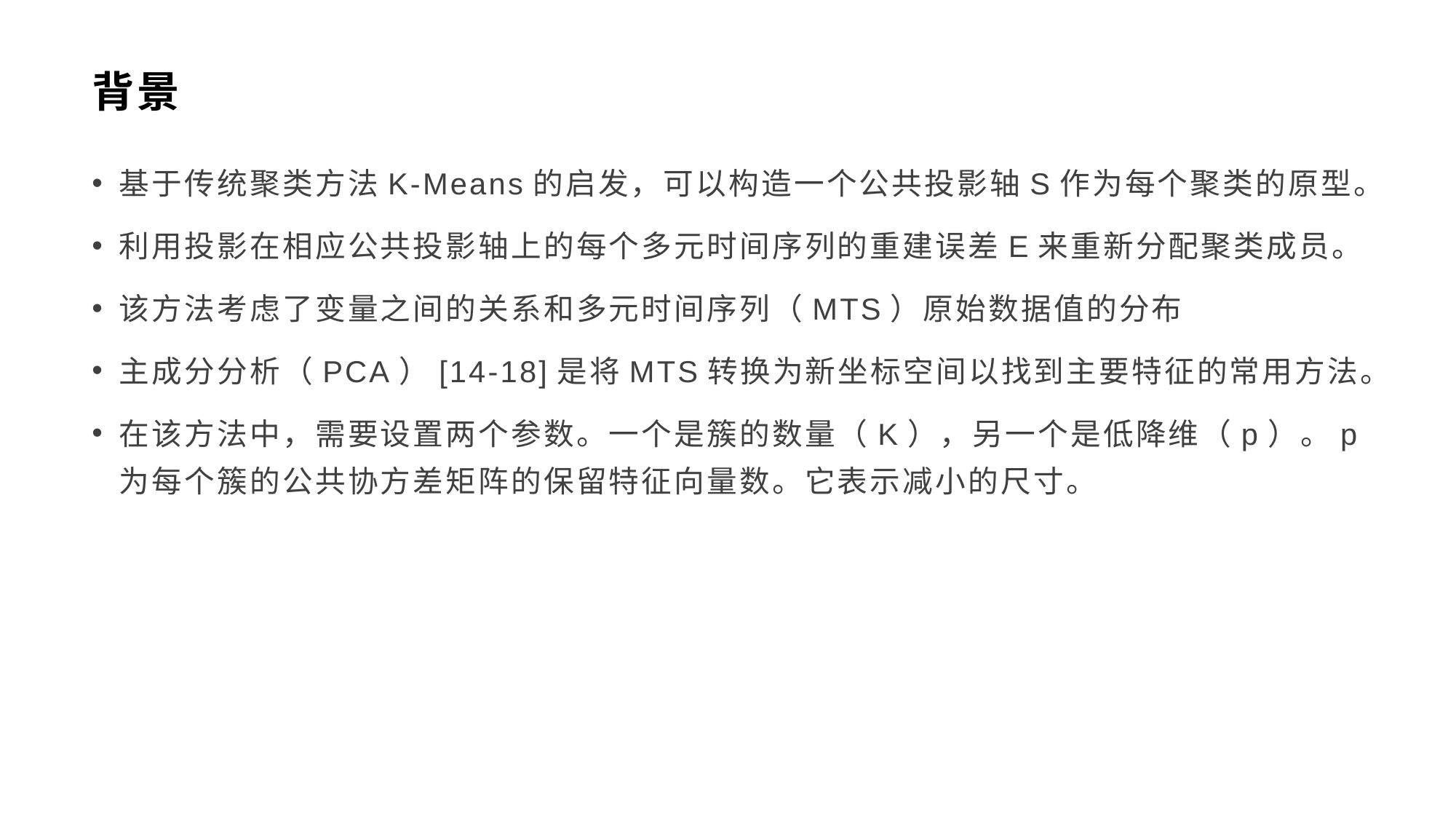

# 背景
基于传统聚类方法K-Means的启发，可以构造一个公共投影轴S作为每个聚类的原型。
利用投影在相应公共投影轴上的每个多元时间序列的重建误差E来重新分配聚类成员。
该方法考虑了变量之间的关系和多元时间序列（MTS）原始数据值的分布
主成分分析（PCA）[14-18]是将MTS转换为新坐标空间以找到主要特征的常用方法。
在该方法中，需要设置两个参数。一个是簇的数量（K），另一个是低降维（p）。p为每个簇的公共协方差矩阵的保留特征向量数。它表示减小的尺寸。